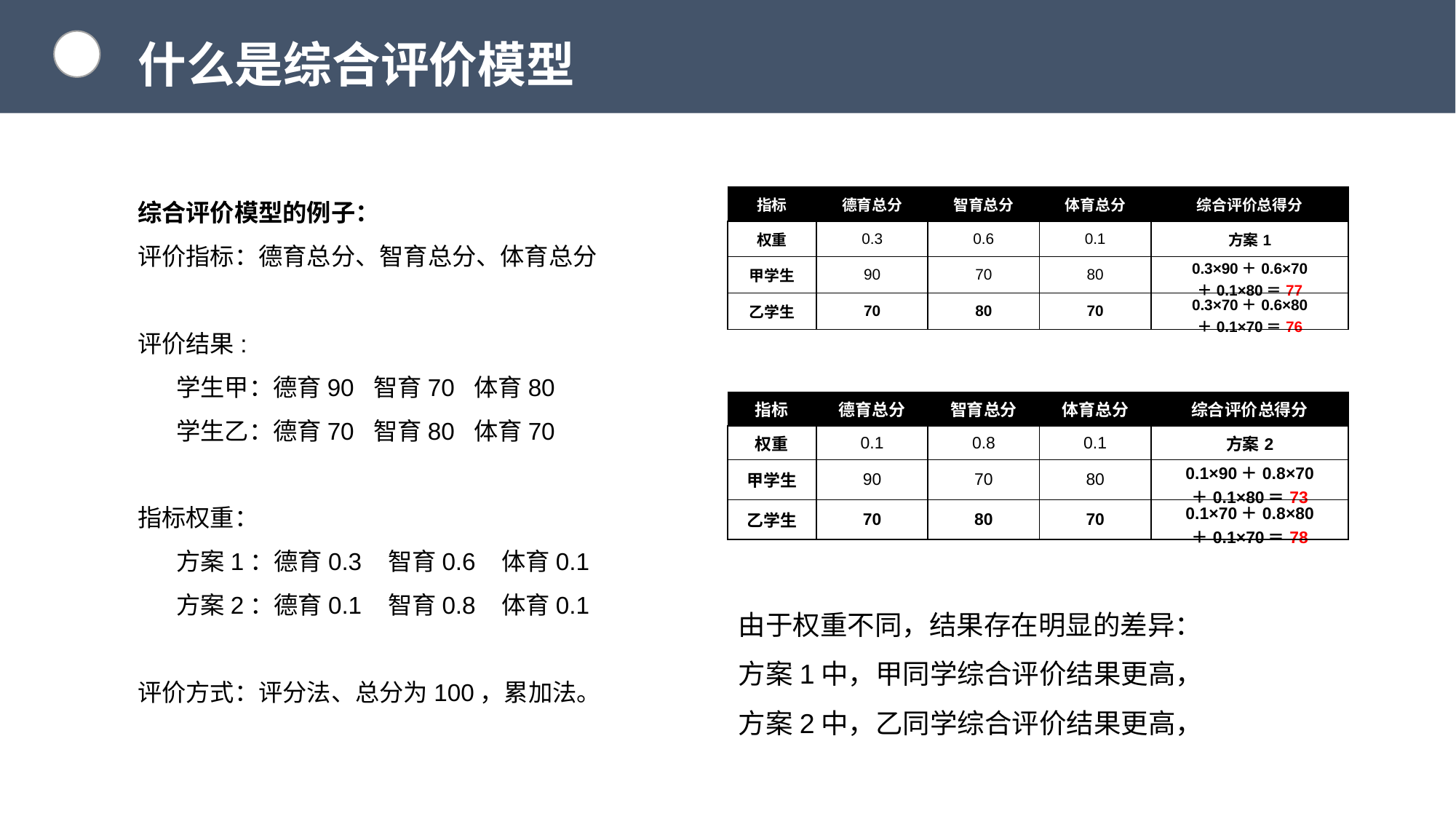

什么是综合评价模型
综合评价模型的例子：
评价指标：德育总分、智育总分、体育总分

评价结果:
      学生甲：德育90  智育70  体育80
      学生乙：德育70  智育80  体育70

指标权重：
      方案1：德育0.3   智育0.6   体育0.1
      方案2：德育0.1   智育0.8   体育0.1

评价方式：评分法、总分为100，累加法。
| 指标 | 德育总分 | 智育总分 | 体育总分 | 综合评价总得分 |
| --- | --- | --- | --- | --- |
| 权重 | 0.3 | 0.6 | 0.1 | 方案1 |
| 甲学生 | 90 | 70 | 80 | 0.3×90＋0.6×70 ＋0.1×80＝77 |
| 乙学生 | 70 | 80 | 70 | 0.3×70＋0.6×80 ＋0.1×70＝76 |
| 指标 | 德育总分 | 智育总分 | 体育总分 | 综合评价总得分 |
| --- | --- | --- | --- | --- |
| 权重 | 0.1 | 0.8 | 0.1 | 方案2 |
| 甲学生 | 90 | 70 | 80 | 0.1×90＋0.8×70 ＋0.1×80＝73 |
| 乙学生 | 70 | 80 | 70 | 0.1×70＋0.8×80 ＋0.1×70＝78 |
由于权重不同，结果存在明显的差异：
方案1中，甲同学综合评价结果更高，
方案2中，乙同学综合评价结果更高，